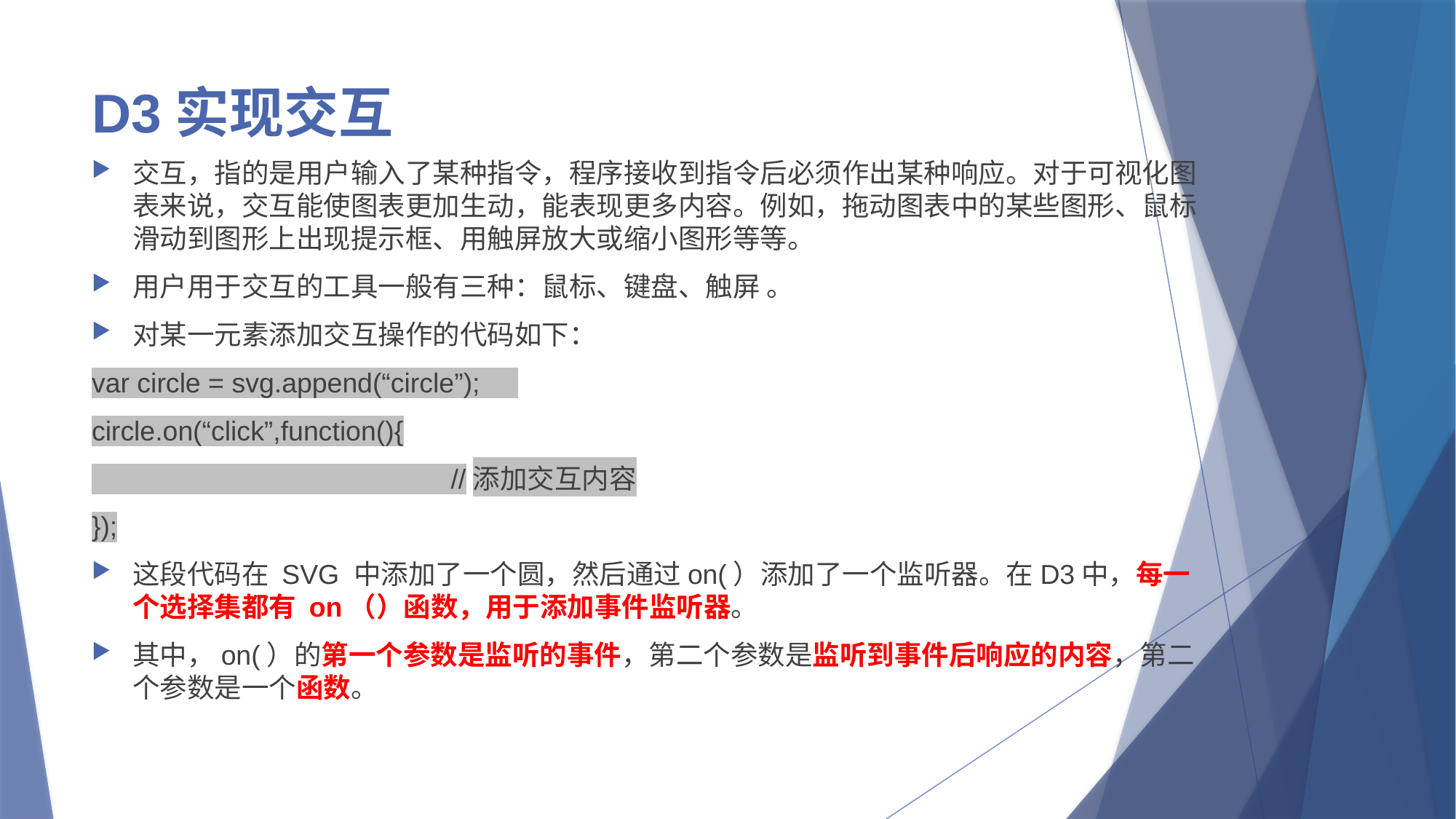

# D3实现交互
交互，指的是用户输入了某种指令，程序接收到指令后必须作出某种响应。对于可视化图表来说，交互能使图表更加生动，能表现更多内容。例如，拖动图表中的某些图形、鼠标滑动到图形上出现提示框、用触屏放大或缩小图形等等。
用户用于交互的工具一般有三种：鼠标、键盘、触屏 。
对某一元素添加交互操作的代码如下：
var circle = svg.append(“circle”);
circle.on(“click”,function(){
                                               //添加交互内容
});
这段代码在 SVG 中添加了一个圆，然后通过on(）添加了一个监听器。在D3中，每一个选择集都有 on（）函数，用于添加事件监听器。
其中，on(）的第一个参数是监听的事件，第二个参数是监听到事件后响应的内容，第二个参数是一个函数。